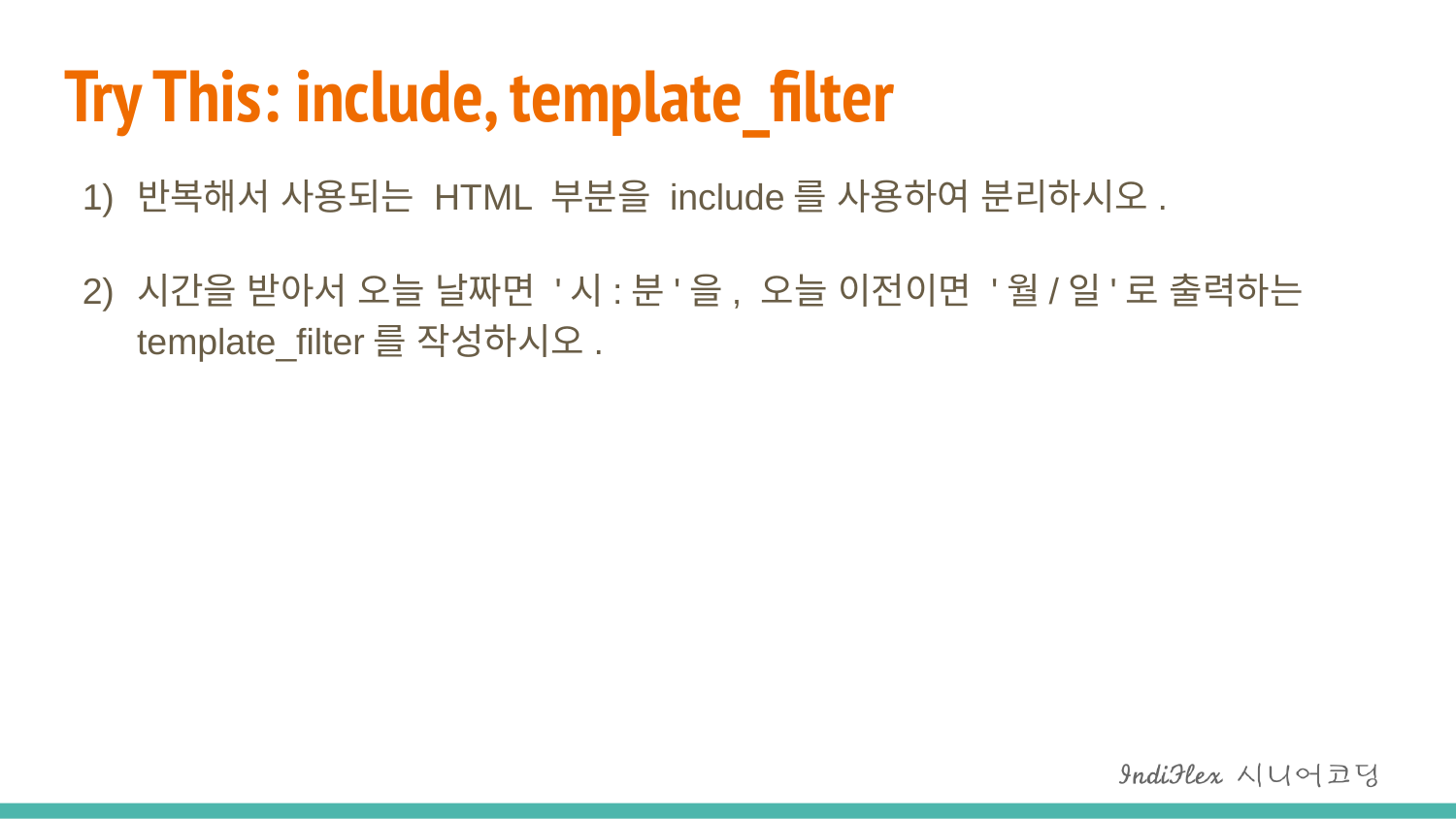

# Try This: include, template_filter
반복해서 사용되는 HTML 부분을 include를 사용하여 분리하시오.
시간을 받아서 오늘 날짜면 '시:분'을, 오늘 이전이면 '월/일'로 출력하는 template_filter를 작성하시오.